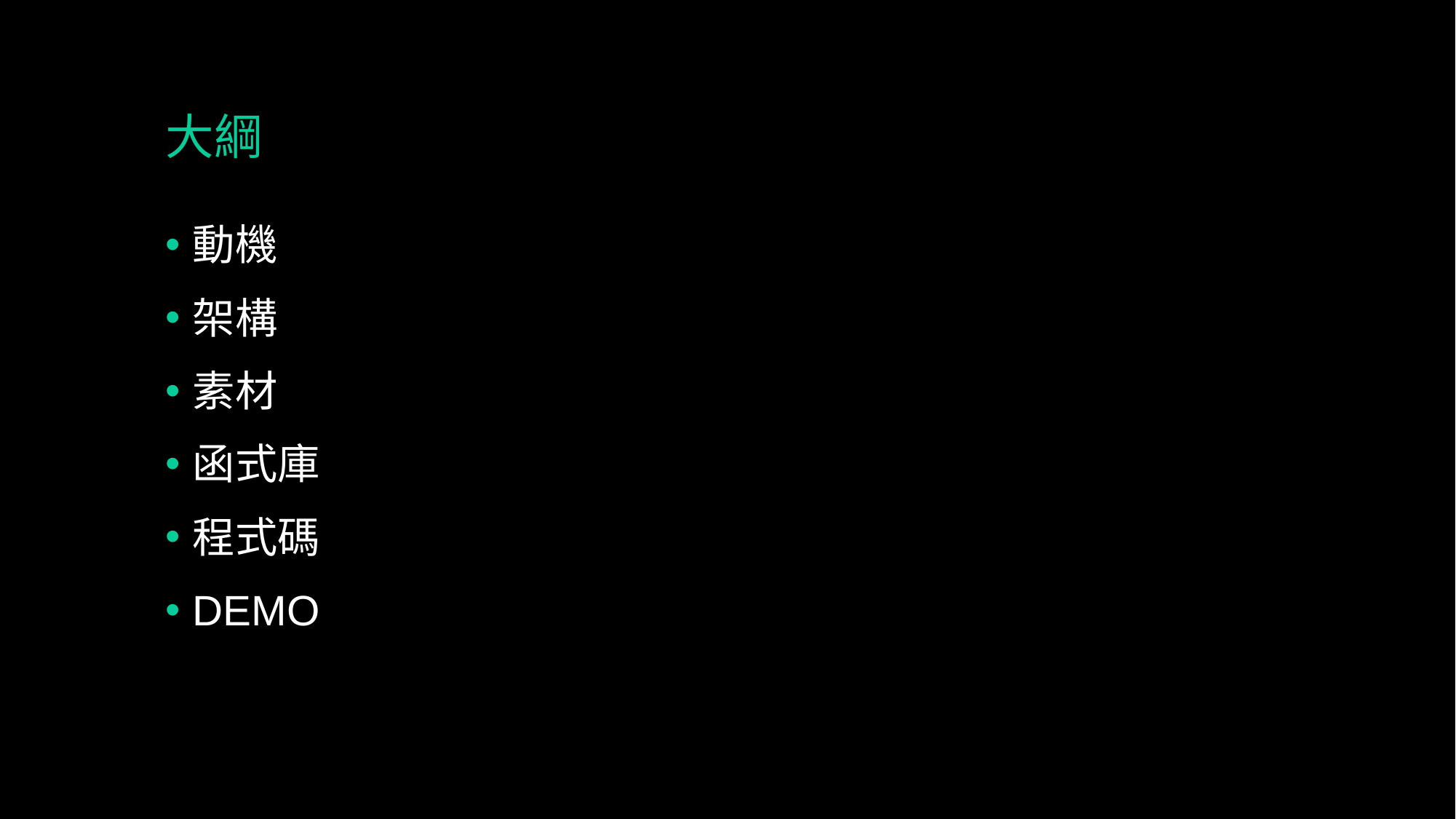

# 大綱
動機
架構
素材
函式庫
程式碼
DEMO